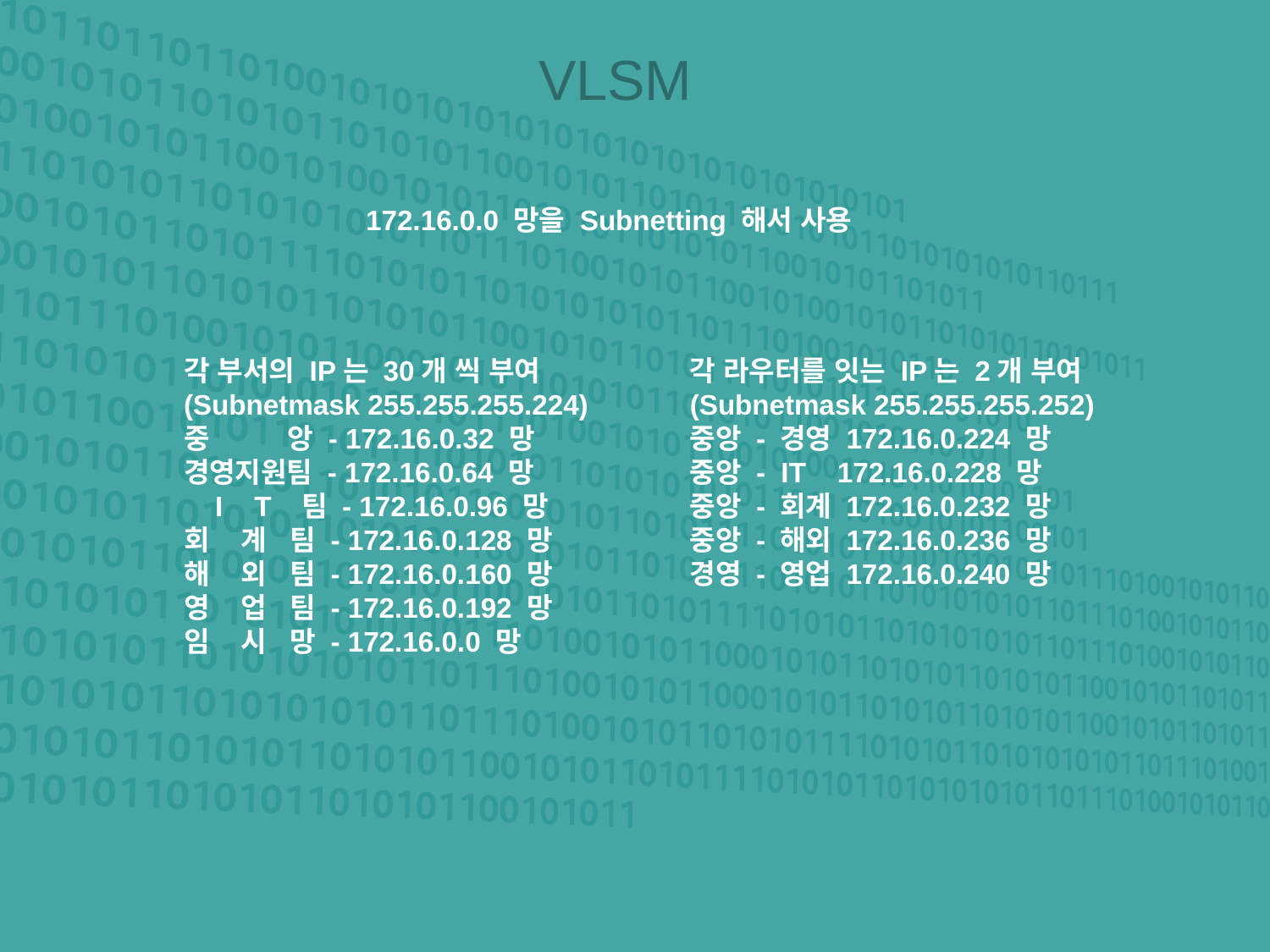

# VLSM
172.16.0.0 망을 Subnetting 해서 사용
각 부서의 IP는 30개 씩 부여
(Subnetmask 255.255.255.224)
중          앙 - 172.16.0.32 망
경영지원팀 - 172.16.0.64 망
    I    T   팀 - 172.16.0.96 망
회    계   팀 - 172.16.0.128 망
해    외   팀 - 172.16.0.160 망
영    업   팀 - 172.16.0.192 망
임    시   망 - 172.16.0.0 망
각 라우터를 잇는 IP는 2개 부여
(Subnetmask 255.255.255.252)
중앙 - 경영 172.16.0.224 망
중앙 -  IT    172.16.0.228 망
중앙 - 회계 172.16.0.232 망
중앙 - 해외 172.16.0.236 망
경영 - 영업 172.16.0.240 망